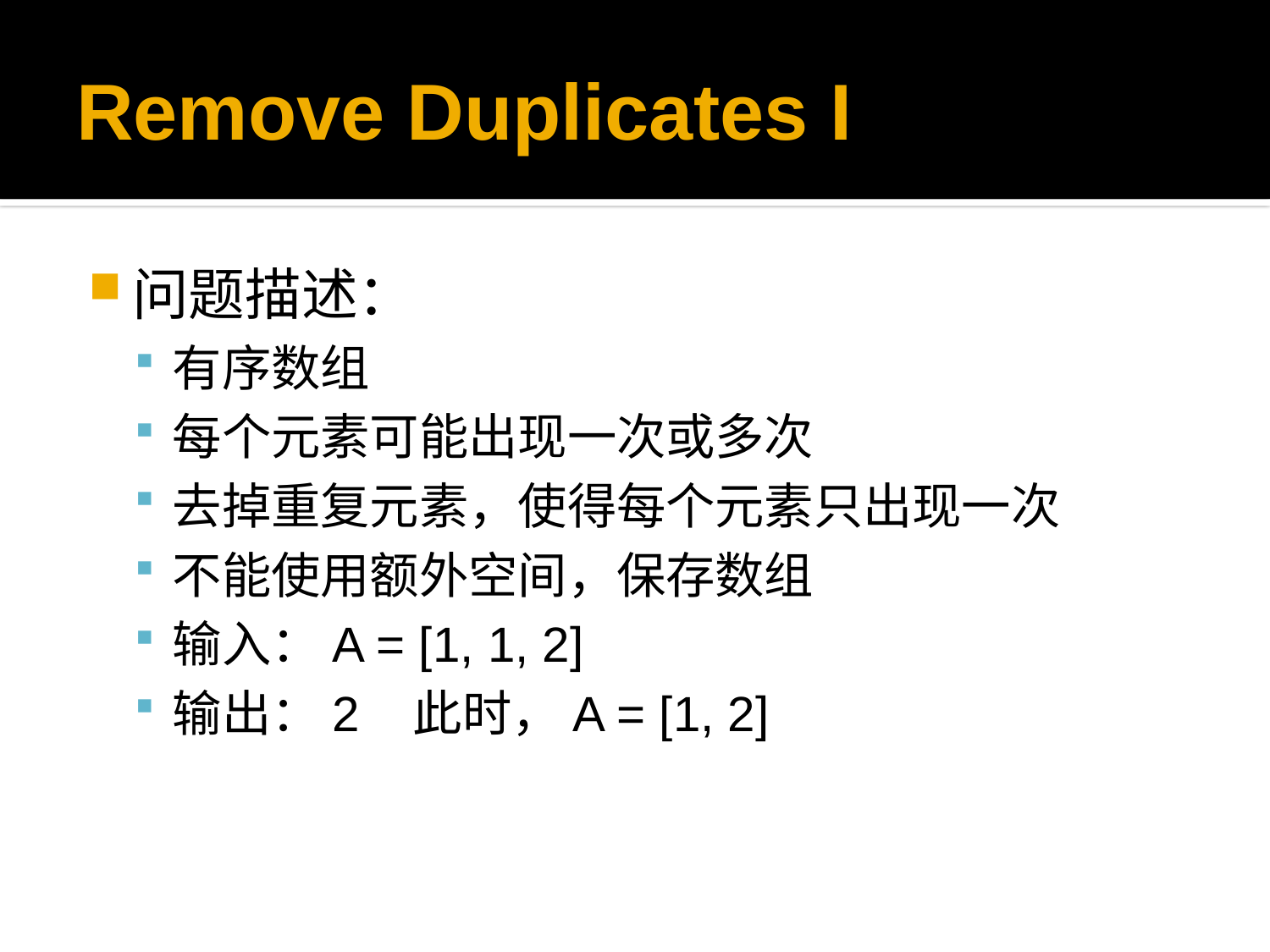

# Remove Duplicates I
问题描述：
有序数组
每个元素可能出现一次或多次
去掉重复元素，使得每个元素只出现一次
不能使用额外空间，保存数组
输入：A = [1, 1, 2]
输出：2   此时，A = [1, 2]